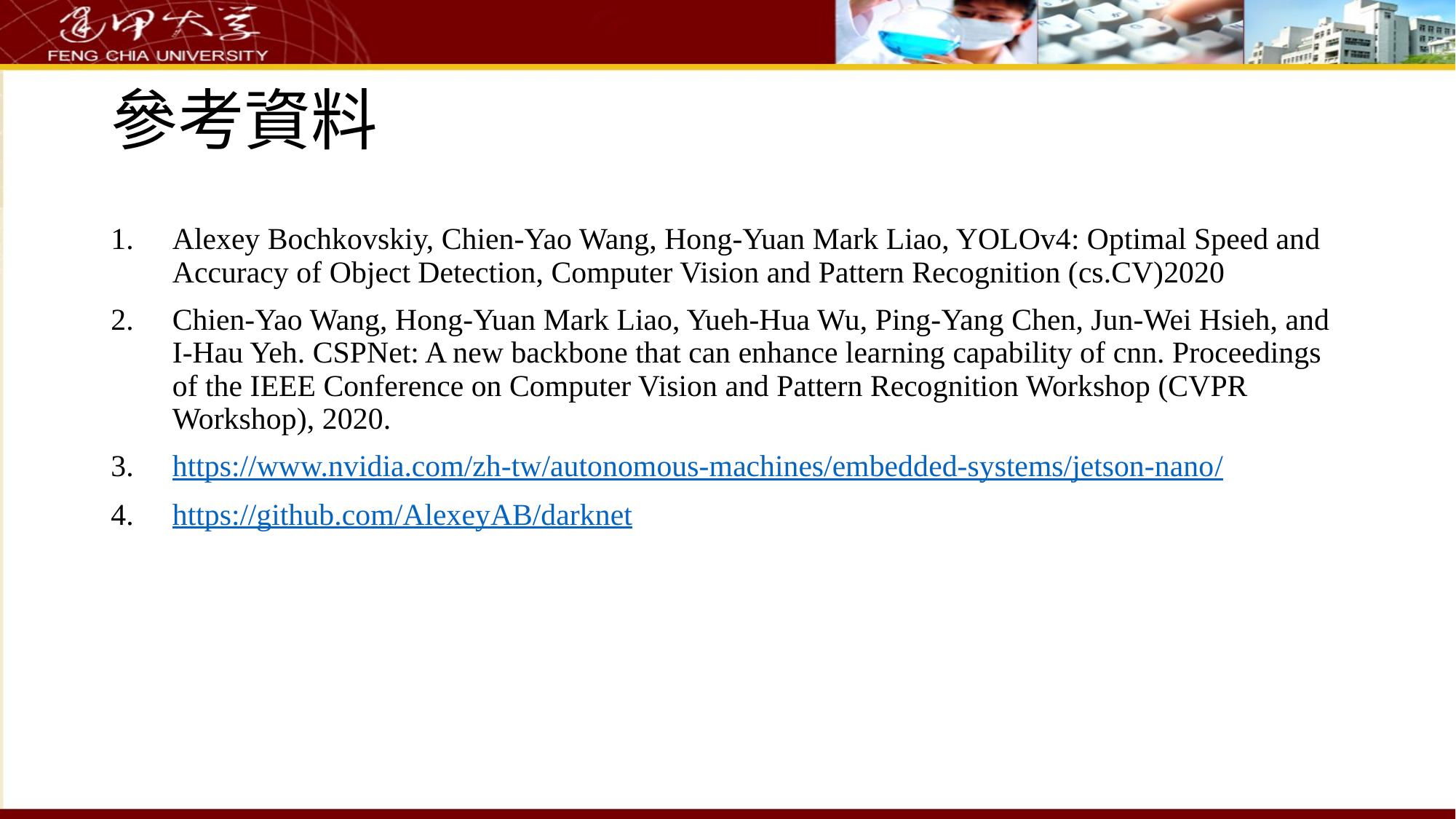

# 參考資料
Alexey Bochkovskiy, Chien-Yao Wang, Hong-Yuan Mark Liao, YOLOv4: Optimal Speed and Accuracy of Object Detection, Computer Vision and Pattern Recognition (cs.CV)2020
Chien-Yao Wang, Hong-Yuan Mark Liao, Yueh-Hua Wu, Ping-Yang Chen, Jun-Wei Hsieh, and I-Hau Yeh. CSPNet: A new backbone that can enhance learning capability of cnn. Proceedings of the IEEE Conference on Computer Vision and Pattern Recognition Workshop (CVPR Workshop), 2020.
https://www.nvidia.com/zh-tw/autonomous-machines/embedded-systems/jetson-nano/
https://github.com/AlexeyAB/darknet